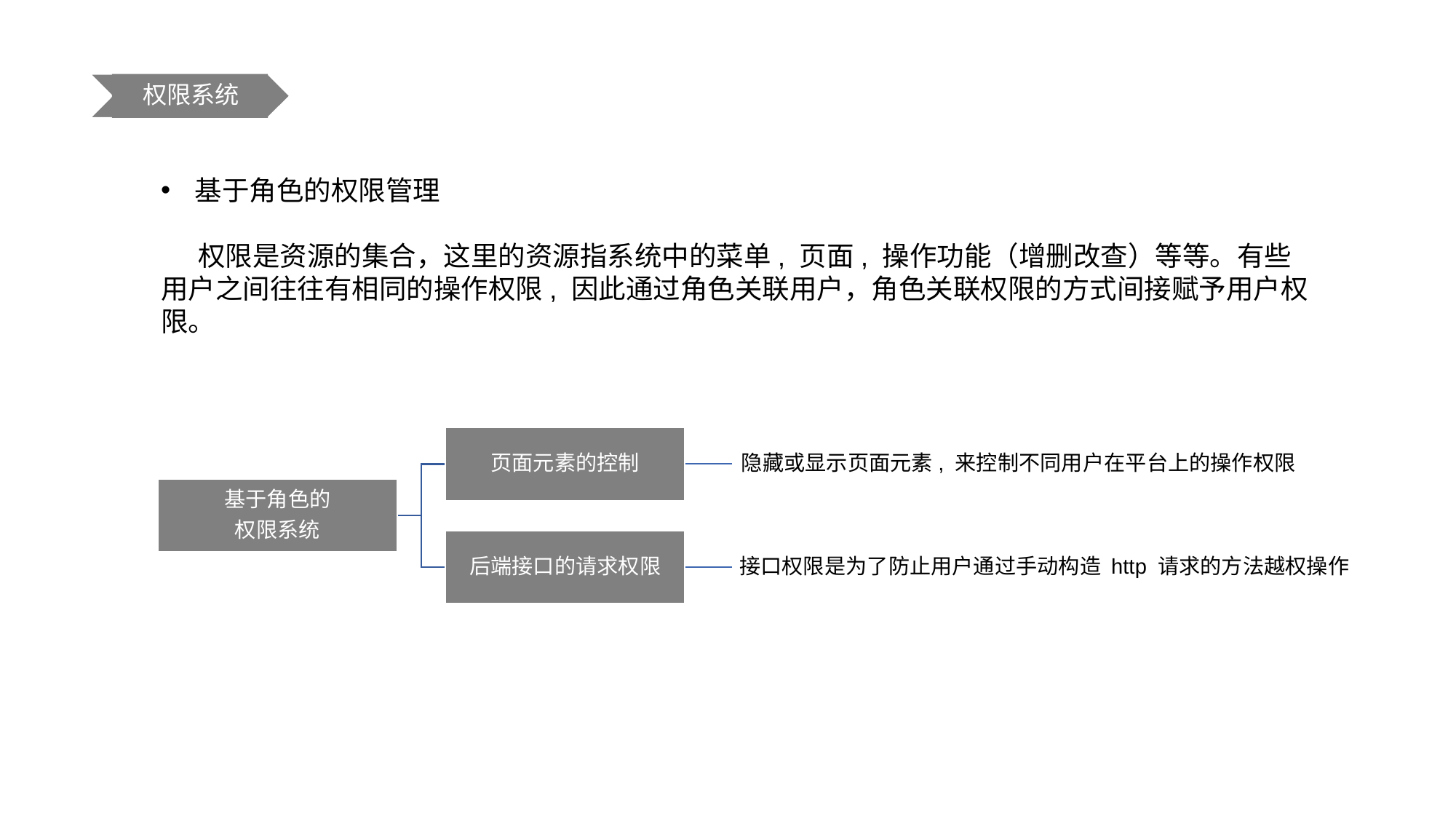

权限系统
基于角色的权限管理

     权限是资源的集合，这里的资源指系统中的菜单, 页面, 操作功能（增删改查）等等。有些用户之间往往有相同的操作权限, 因此通过角色关联用户，角色关联权限的方式间接赋予用户权限。

基于角色的
权限系统
页面元素的控制
隐藏或显示页面元素, 来控制不同用户在平台上的操作权限
后端接口的请求权限
接口权限是为了防止用户通过手动构造 http 请求的方法越权操作